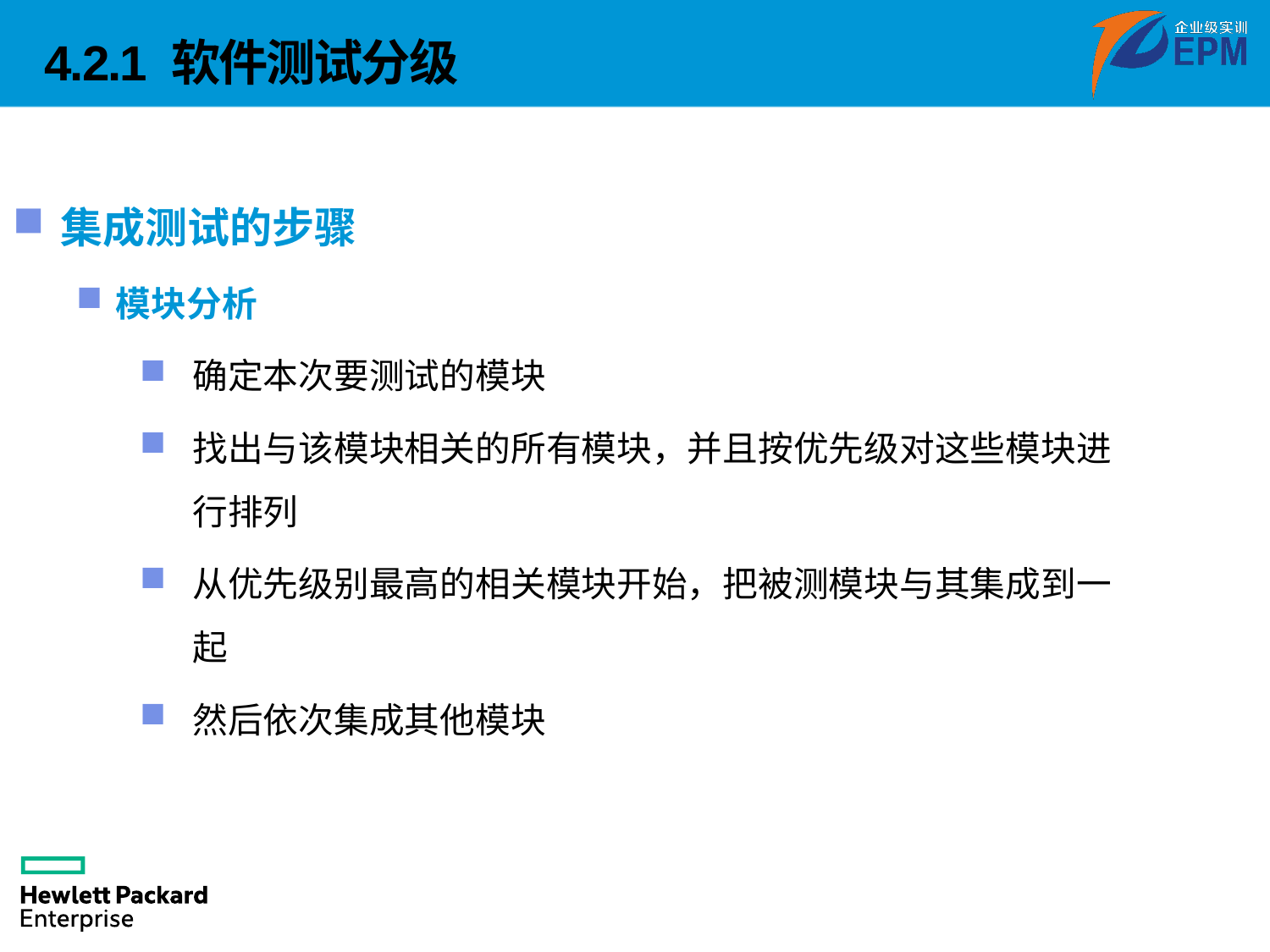

4.2.1 软件测试分级
集成测试的步骤
模块分析
确定本次要测试的模块
找出与该模块相关的所有模块，并且按优先级对这些模块进行排列
从优先级别最高的相关模块开始，把被测模块与其集成到一起
然后依次集成其他模块